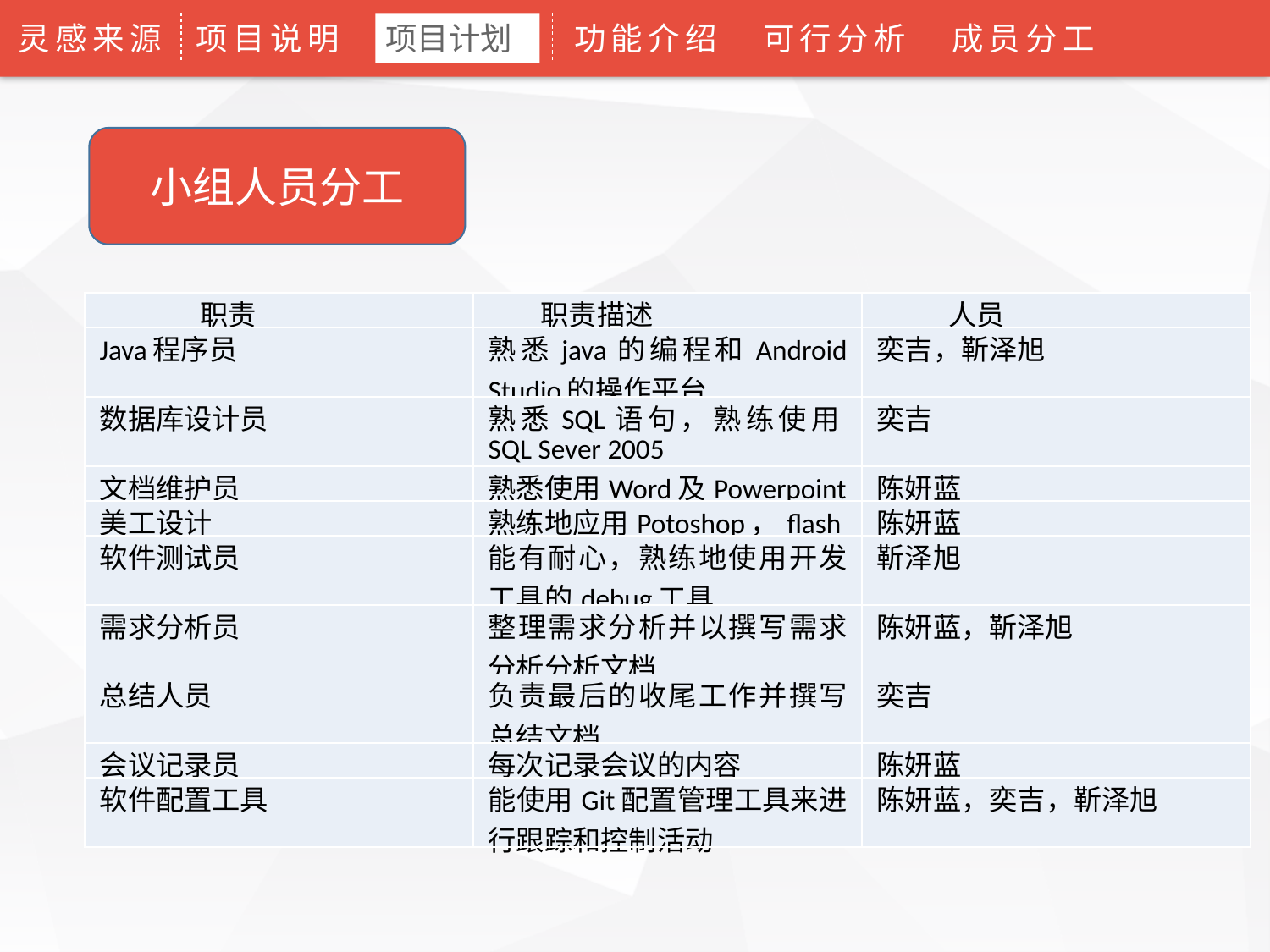

灵感来源
项目说明
项目计划
功能介绍
可行分析
成员分工

小组人员分工
| 职责 | 职责描述 | 人员 |
| --- | --- | --- |
| Java程序员 | 熟悉java的编程和Android Studio的操作平台 | 奕吉，靳泽旭 |
| 数据库设计员 | 熟悉SQL语句，熟练使用SQL Sever 2005 | 奕吉 |
| 文档维护员 | 熟悉使用Word及Powerpoint | 陈妍蓝 |
| 美工设计 | 熟练地应用Potoshop，flash | 陈妍蓝 |
| 软件测试员 | 能有耐心，熟练地使用开发工具的debug工具 | 靳泽旭 |
| 需求分析员 | 整理需求分析并以撰写需求分析分析文档 | 陈妍蓝，靳泽旭 |
| 总结人员 | 负责最后的收尾工作并撰写总结文档 | 奕吉 |
| 会议记录员 | 每次记录会议的内容 | 陈妍蓝 |
| 软件配置工具 | 能使用Git配置管理工具来进行跟踪和控制活动 | 陈妍蓝，奕吉，靳泽旭 |